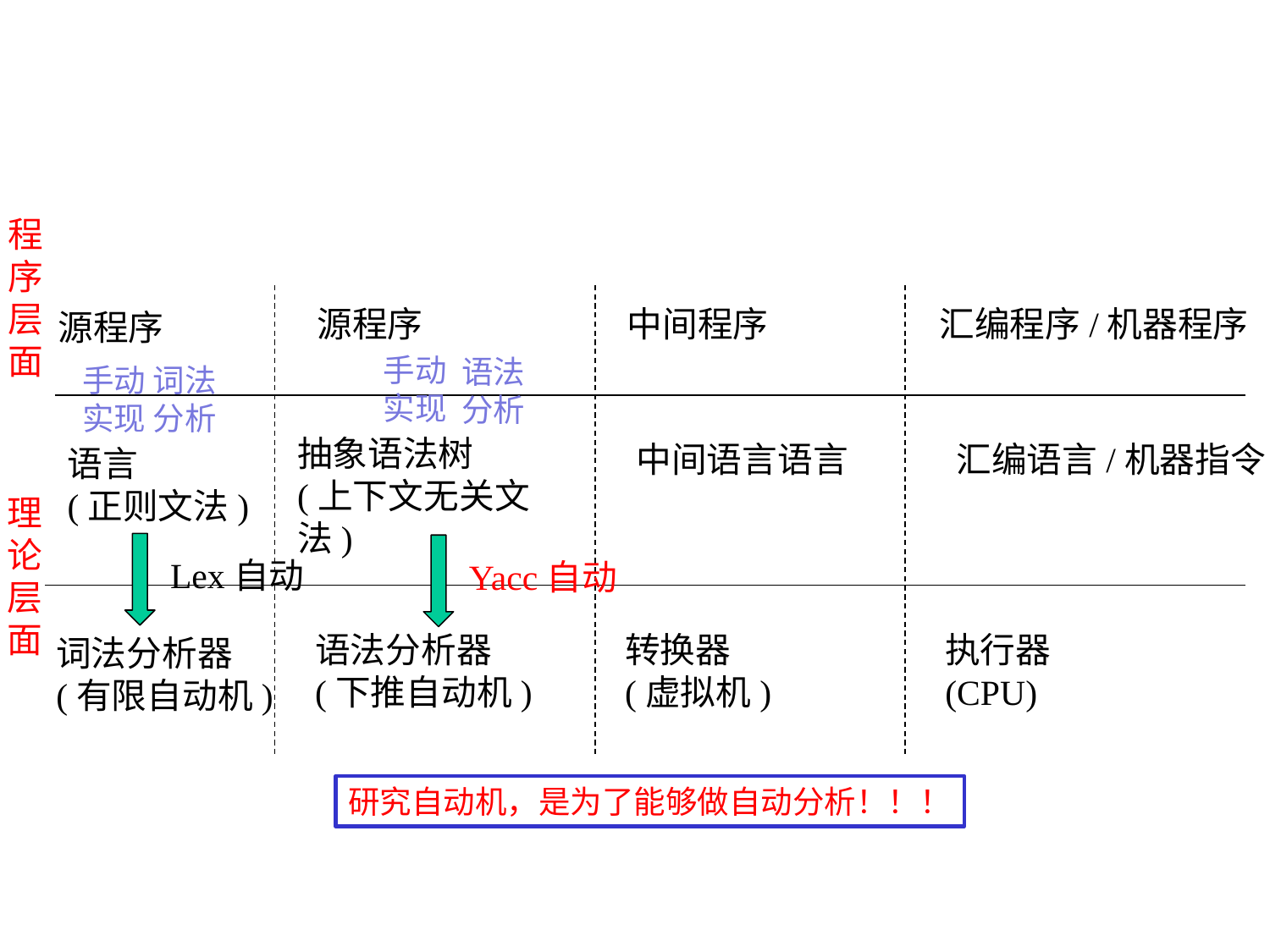

程
序
层
面
源程序
中间程序
汇编程序/机器程序
源程序
手动
实现
语法
分析
手动
实现
词法
分析
抽象语法树
(上下文无关文法)
中间语言语言

汇编语言/机器指令
语言
(正则文法)
理
论
层
面

Lex自动
Yacc自动
语法分析器
(下推自动机)
转换器
(虚拟机)
执行器
(CPU)
词法分析器
(有限自动机)
研究自动机，是为了能够做自动分析！！！